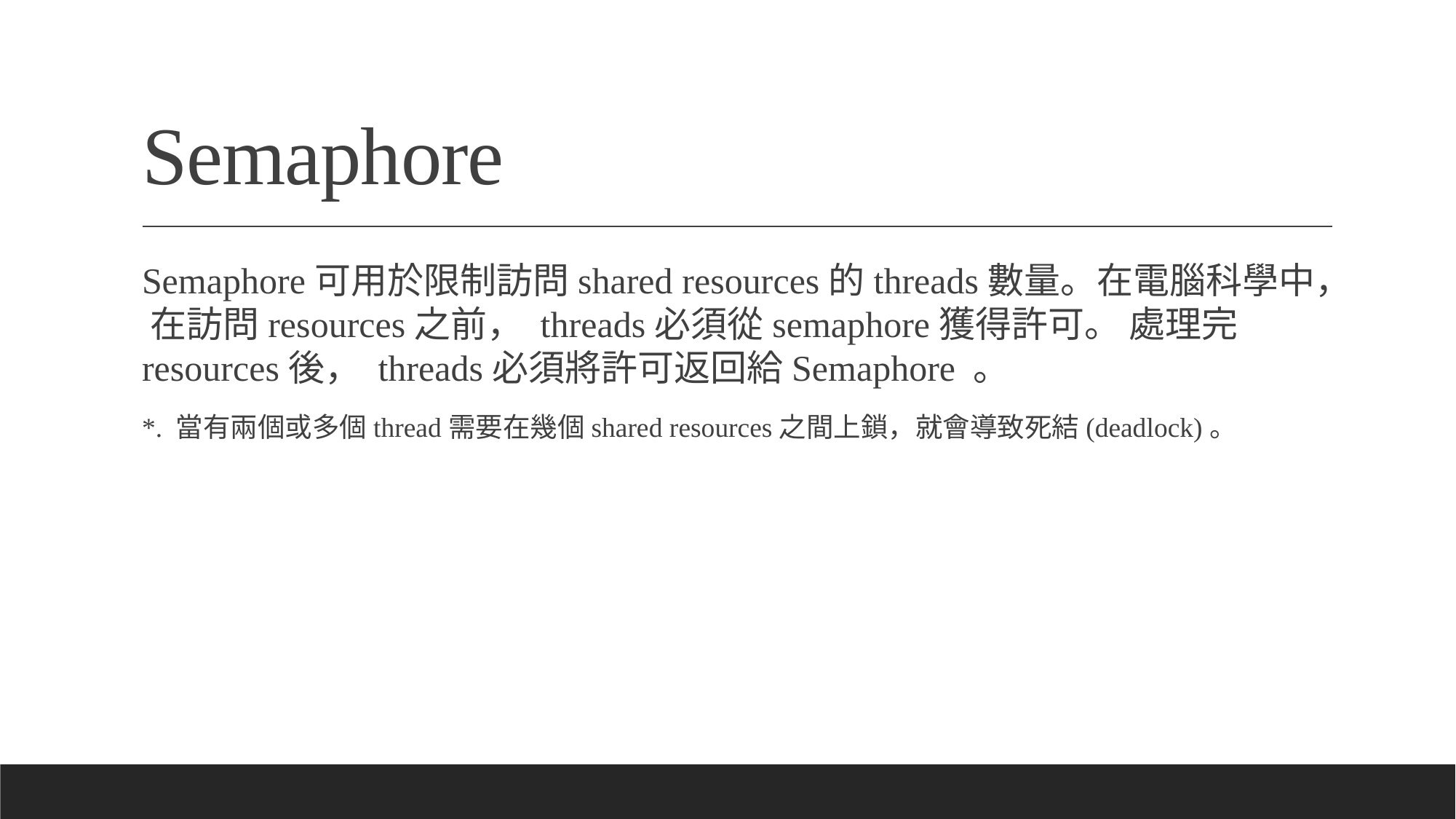

# Semaphore
Semaphore可用於限制訪問shared resources的threads數量。在電腦科學中， 在訪問resources之前， threads必須從semaphore獲得許可。 處理完resources後， threads必須將許可返回給Semaphore 。
*. 當有兩個或多個thread需要在幾個shared resources之間上鎖，就會導致死結(deadlock)。